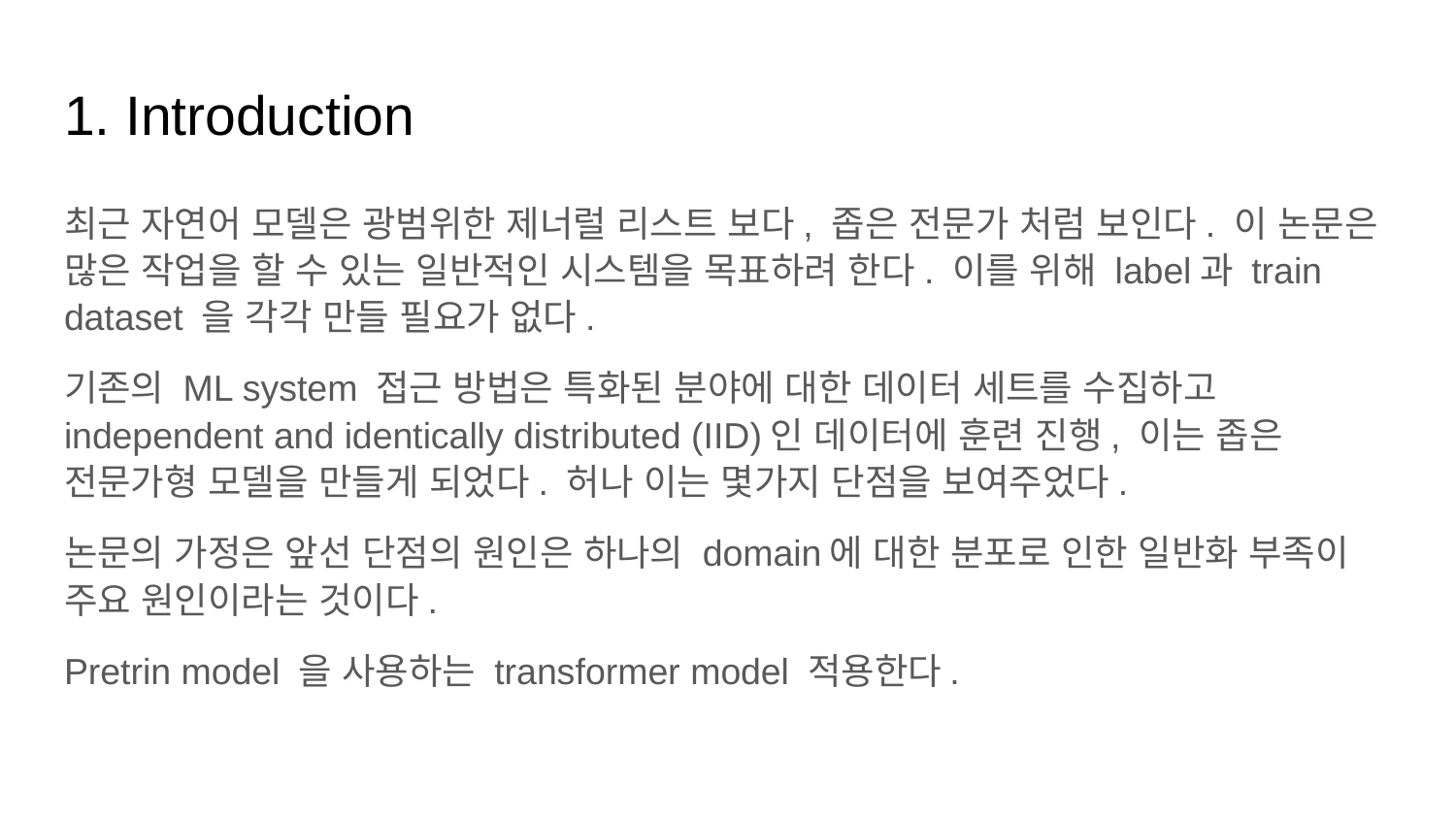

# 1. Introduction
최근 자연어 모델은 광범위한 제너럴 리스트 보다, 좁은 전문가 처럼 보인다. 이 논문은 많은 작업을 할 수 있는 일반적인 시스템을 목표하려 한다. 이를 위해 label과 train dataset 을 각각 만들 필요가 없다.
기존의 ML system 접근 방법은 특화된 분야에 대한 데이터 세트를 수집하고 independent and identically distributed (IID)인 데이터에 훈련 진행, 이는 좁은 전문가형 모델을 만들게 되었다. 허나 이는 몇가지 단점을 보여주었다.
논문의 가정은 앞선 단점의 원인은 하나의 domain에 대한 분포로 인한 일반화 부족이 주요 원인이라는 것이다.
Pretrin model 을 사용하는 transformer model 적용한다.